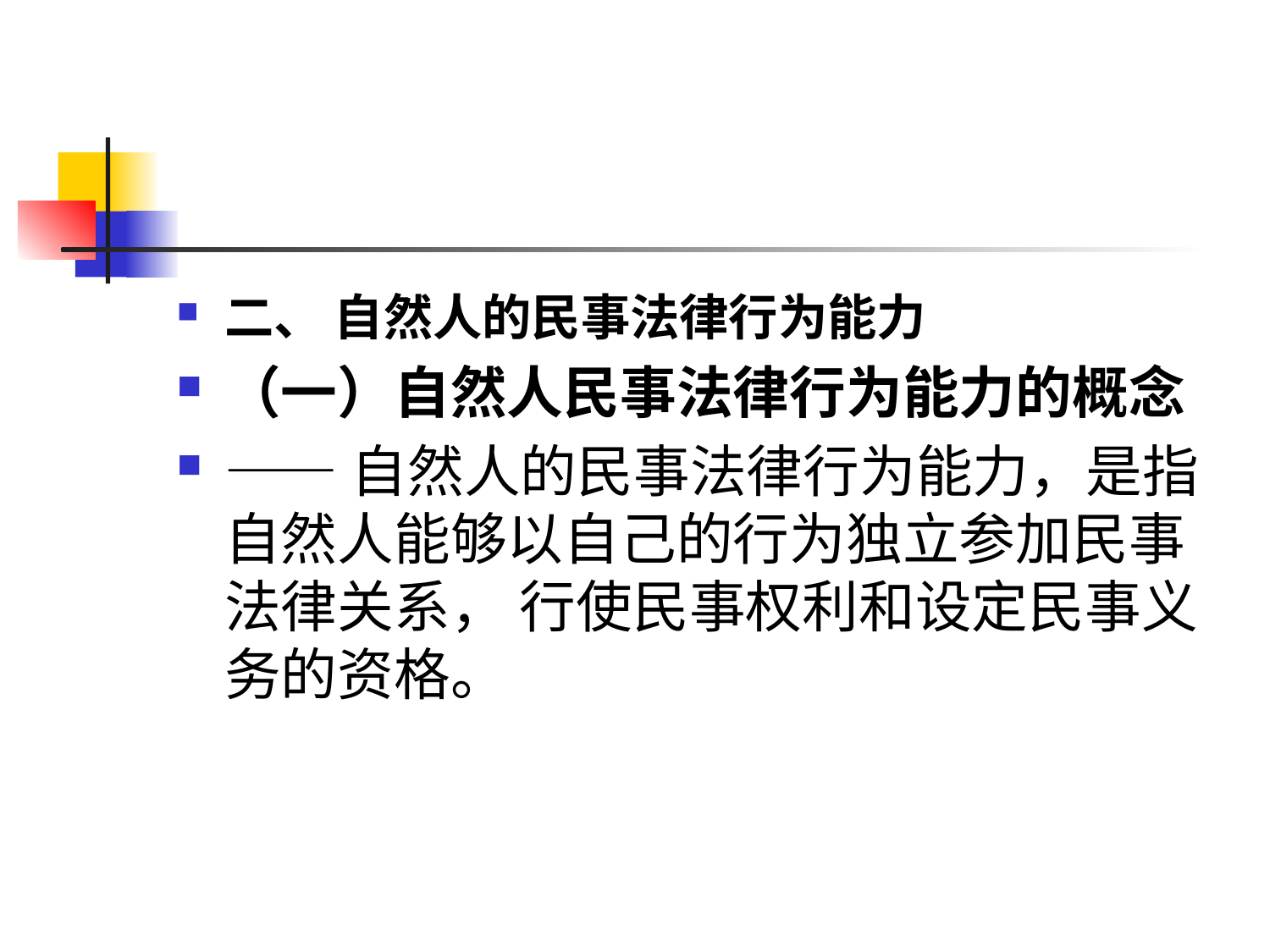

#
二、 自然人的民事法律行为能力
（一）自然人民事法律行为能力的概念
——自然人的民事法律行为能力，是指自然人能够以自己的行为独立参加民事法律关系， 行使民事权利和设定民事义务的资格。